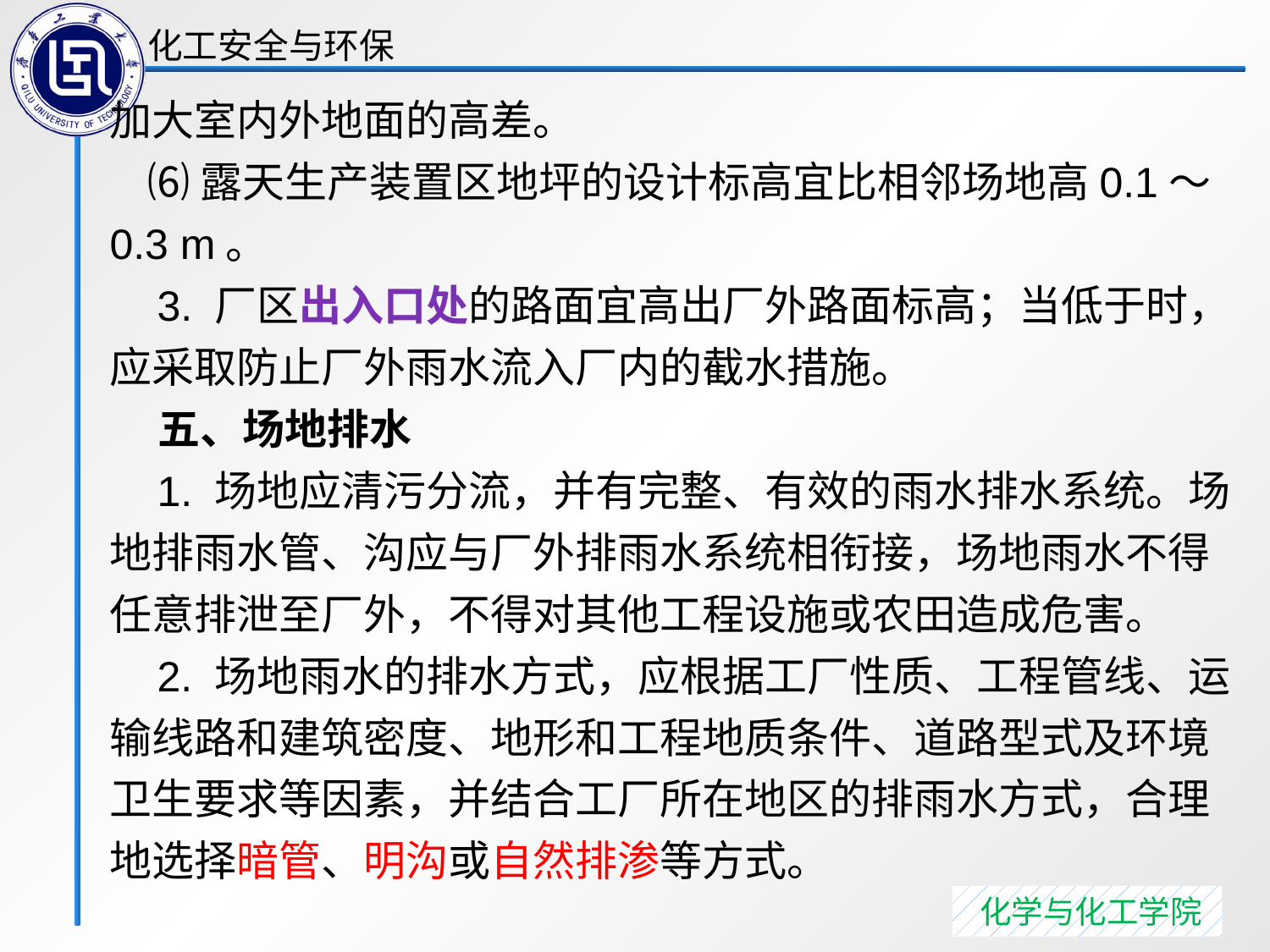

加大室内外地面的高差。
    ⑹露天生产装置区地坪的设计标高宜比相邻场地高0.1～0.3 m。
    3. 厂区出入口处的路面宜高出厂外路面标高；当低于时，应采取防止厂外雨水流入厂内的截水措施。
    五、场地排水
    1. 场地应清污分流，并有完整、有效的雨水排水系统。场地排雨水管、沟应与厂外排雨水系统相衔接，场地雨水不得任意排泄至厂外，不得对其他工程设施或农田造成危害。
    2. 场地雨水的排水方式，应根据工厂性质、工程管线、运输线路和建筑密度、地形和工程地质条件、道路型式及环境卫生要求等因素，并结合工厂所在地区的排雨水方式，合理地选择暗管、明沟或自然排渗等方式。